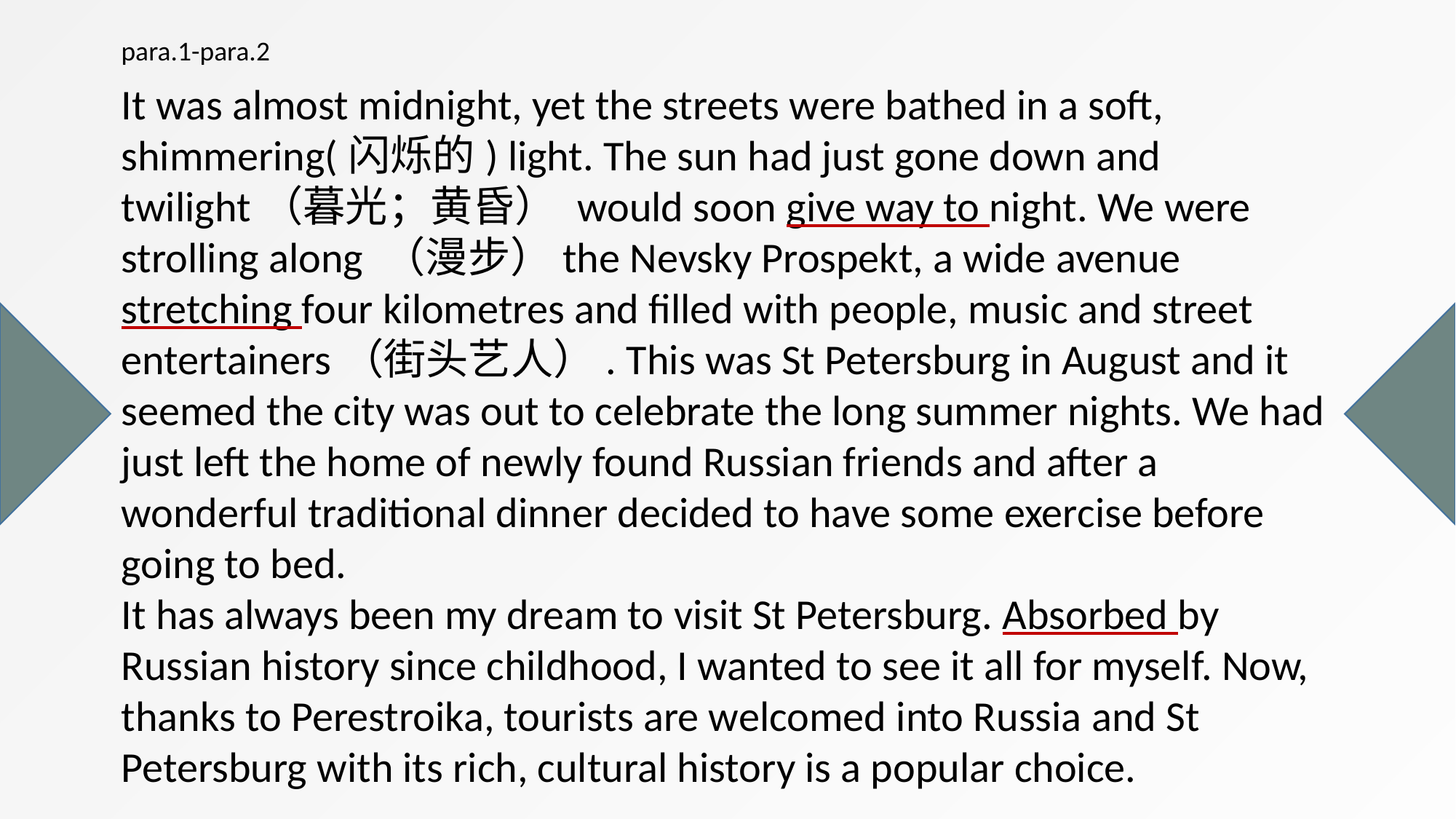

para.1-para.2
It was almost midnight, yet the streets were bathed in a soft, shimmering(闪烁的) light. The sun had just gone down and twilight（暮光；黄昏） would soon give way to night. We were strolling along （漫步）the Nevsky Prospekt, a wide avenue stretching four kilometres and filled with people, music and street entertainers（街头艺人）. This was St Petersburg in August and it seemed the city was out to celebrate the long summer nights. We had just left the home of newly found Russian friends and after a wonderful traditional dinner decided to have some exercise before going to bed.
It has always been my dream to visit St Petersburg. Absorbed by Russian history since childhood, I wanted to see it all for myself. Now, thanks to Perestroika, tourists are welcomed into Russia and St Petersburg with its rich, cultural history is a popular choice.